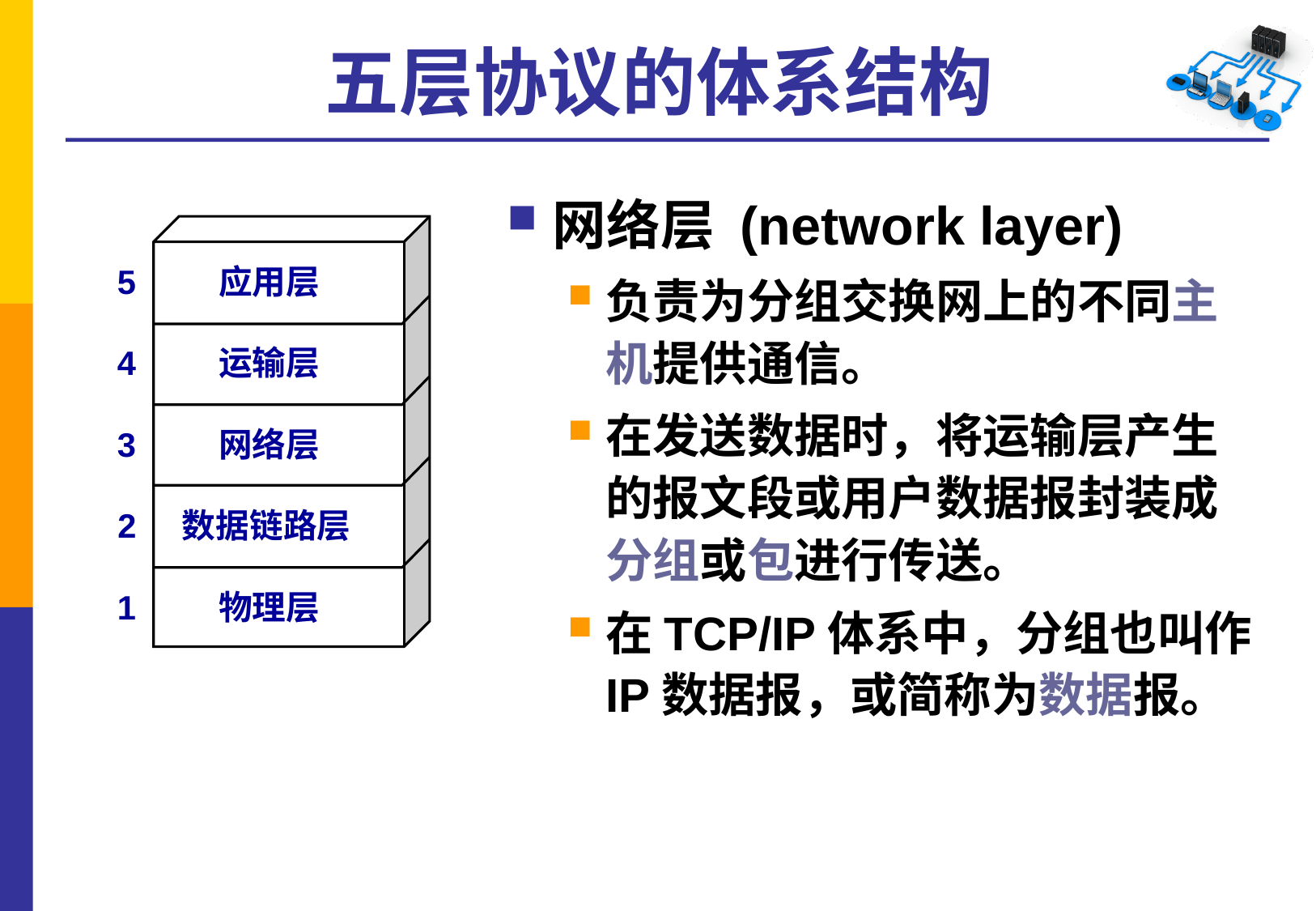

# 五层协议的体系结构
网络层 (network layer)
负责为分组交换网上的不同主机提供通信。
在发送数据时，将运输层产生的报文段或用户数据报封装成分组或包进行传送。
在TCP/IP体系中，分组也叫作IP数据报，或简称为数据报。

5        应用层
4        运输层
3        网络层
数据链路层
2    数据链路层
1        物理层